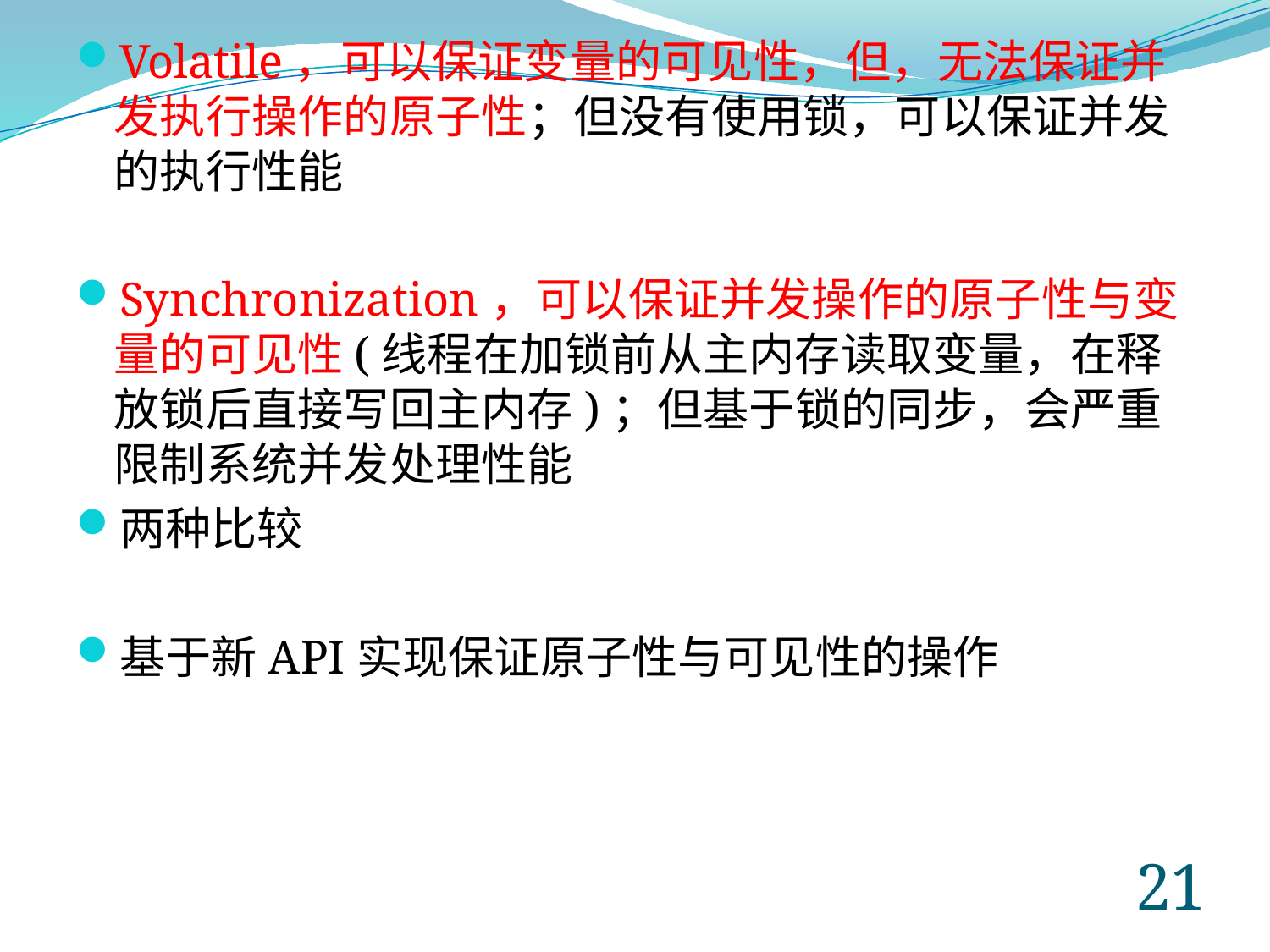

Volatile，可以保证变量的可见性，但，无法保证并发执行操作的原子性；但没有使用锁，可以保证并发的执行性能

Synchronization，可以保证并发操作的原子性与变量的可见性(线程在加锁前从主内存读取变量，在释放锁后直接写回主内存)；但基于锁的同步，会严重限制系统并发处理性能
两种比较

基于新API实现保证原子性与可见性的操作
21